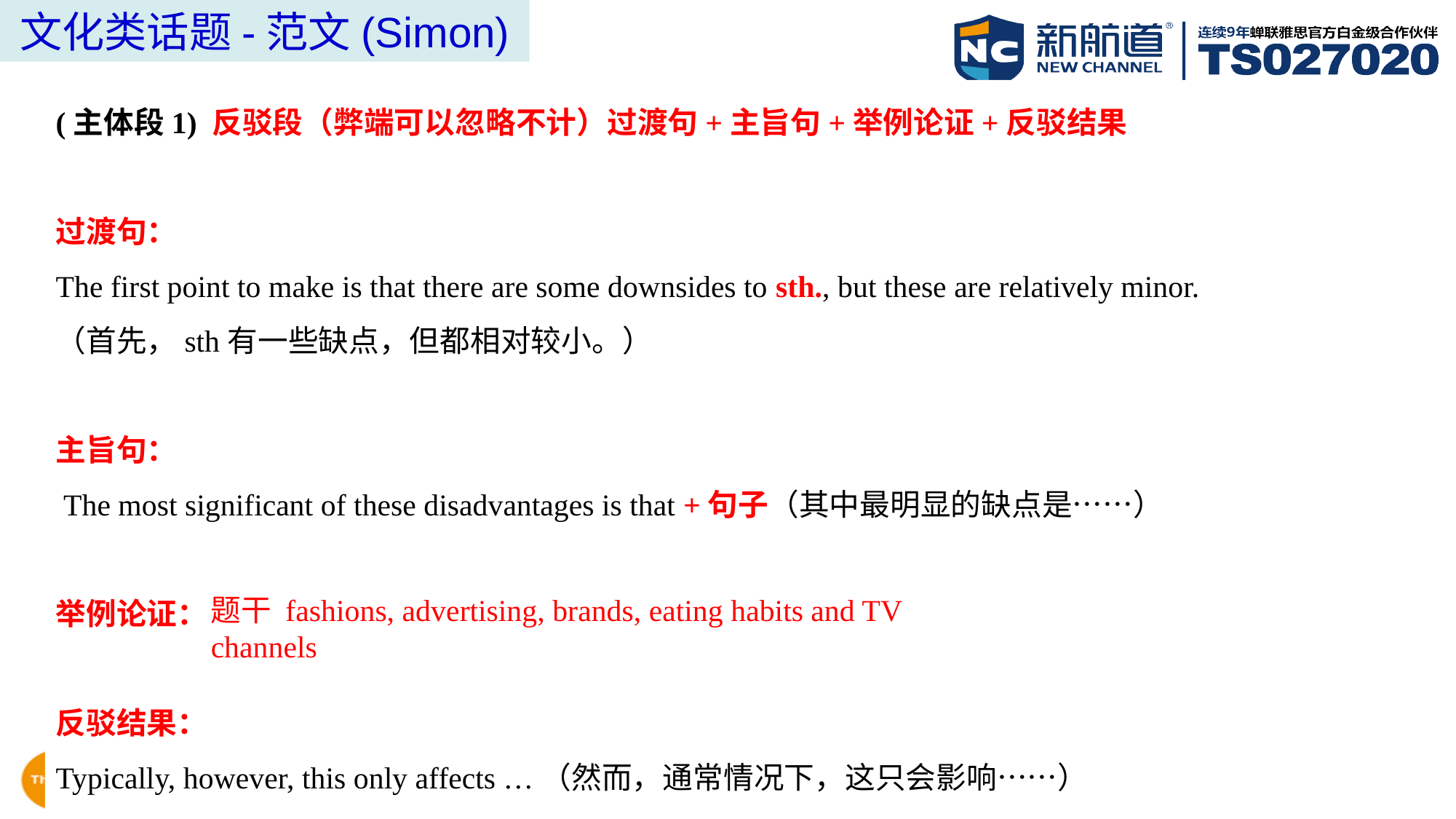

文化类话题-范文(Simon)
(主体段1) 反驳段（弊端可以忽略不计）过渡句+主旨句+举例论证+反驳结果

过渡句：
The first point to make is that there are some downsides to sth., but these are relatively minor.
（首先，sth有一些缺点，但都相对较小。）

主旨句：
 The most significant of these disadvantages is that +句子（其中最明显的缺点是……）

举例论证：

反驳结果：
Typically, however, this only affects …（然而，通常情况下，这只会影响……）

题干 fashions, advertising, brands, eating habits and TV channels